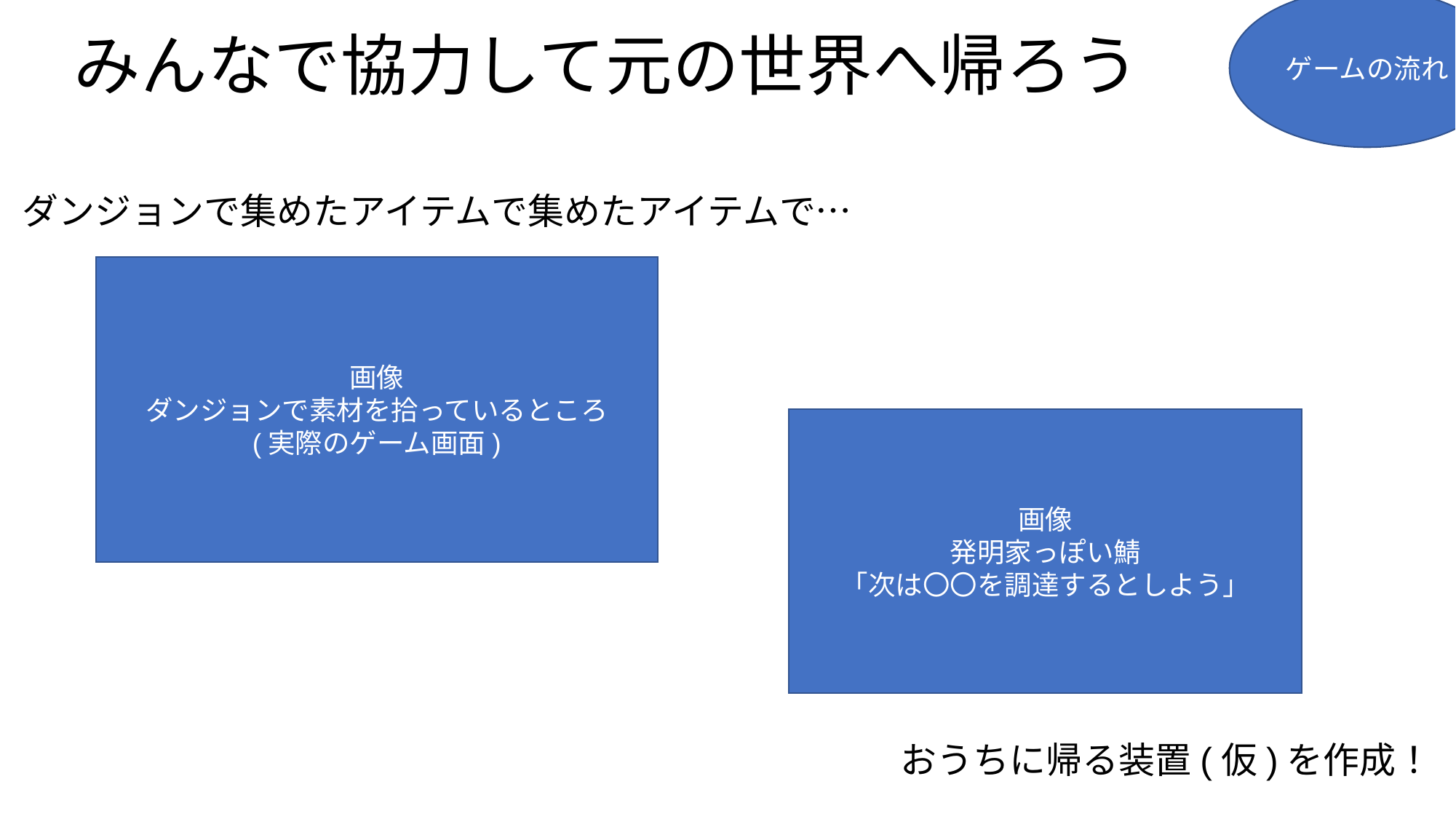

ゲームの流れ
# みんなで協力して元の世界へ帰ろう
ダンジョンで集めたアイテムで集めたアイテムで…
画像
ダンジョンで素材を拾っているところ
(実際のゲーム画面)
画像
発明家っぽい鯖
「次は〇〇を調達するとしよう」
おうちに帰る装置(仮)を作成！